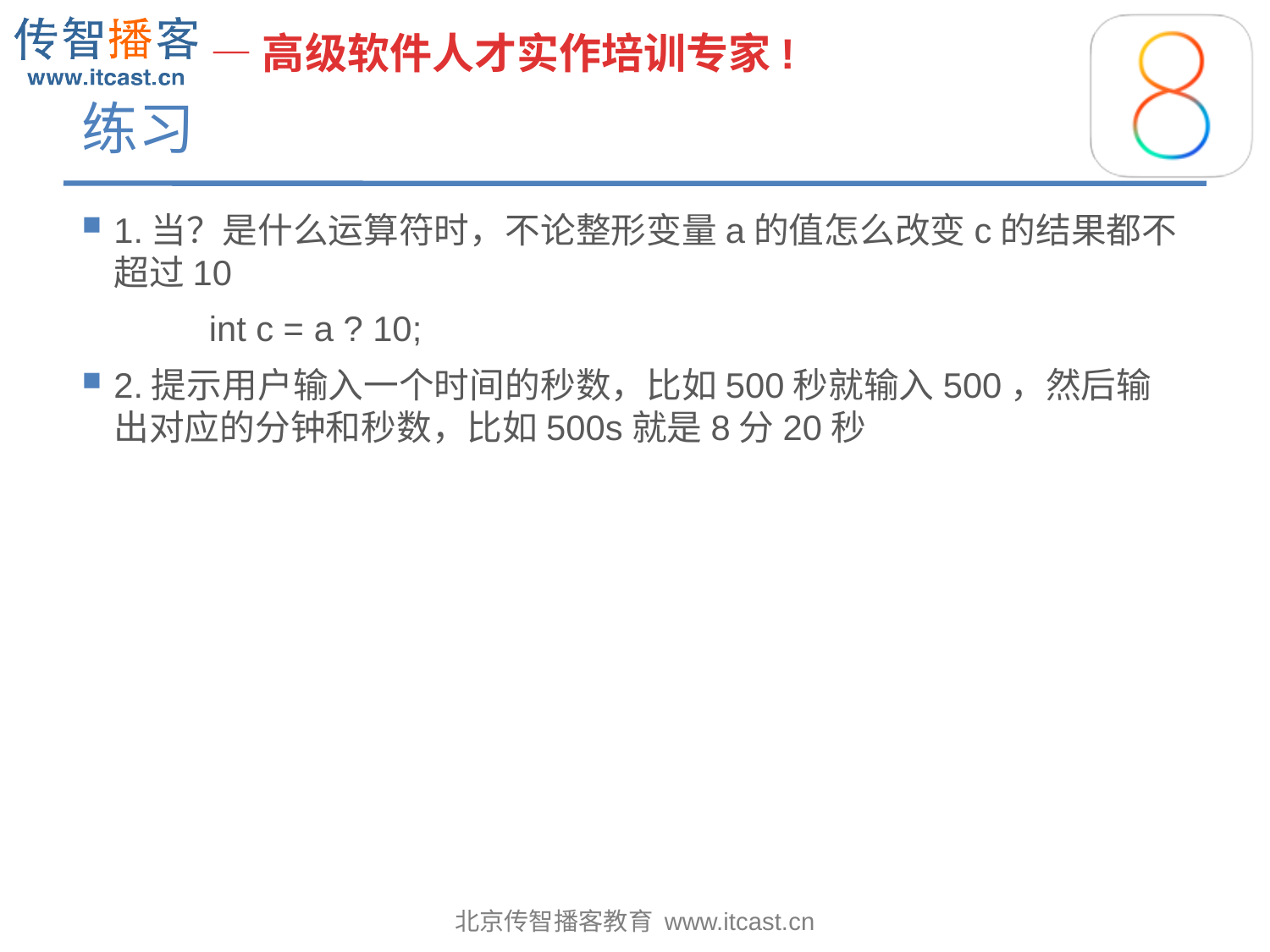

# 练习
1.当？是什么运算符时，不论整形变量a的值怎么改变c的结果都不超过10
	int c = a ? 10;
2.提示用户输入一个时间的秒数，比如500秒就输入500，然后输出对应的分钟和秒数，比如500s就是8分20秒